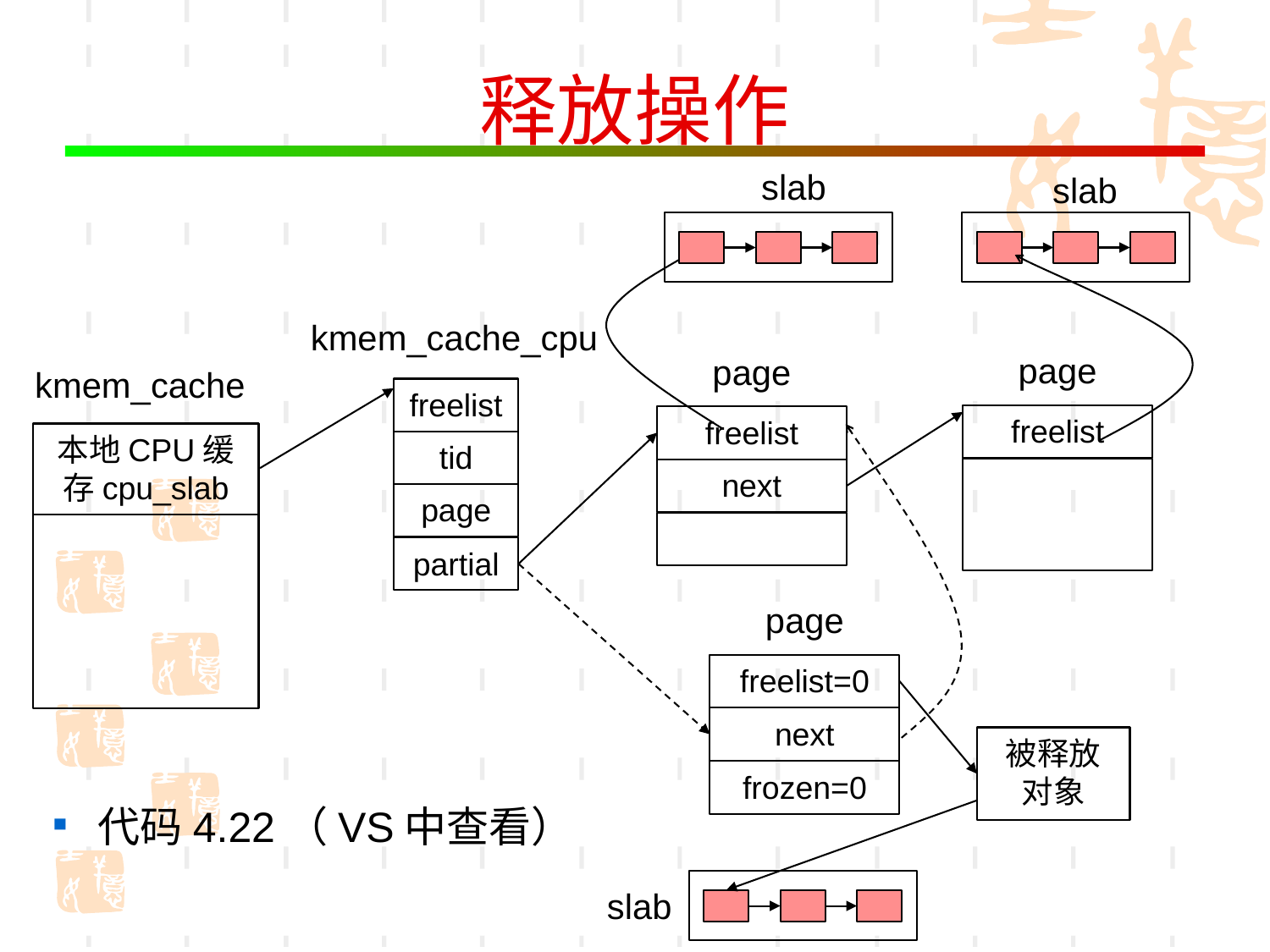

# 释放操作
slab
slab

kmem_cache_cpu
page
page
kmem_cache
freelist
freelist
freelist
本地CPU缓存cpu_slab

tid

next
page

partial
page
freelist=0
next
被释放
对象
frozen=0
代码4.22（VS中查看）

slab